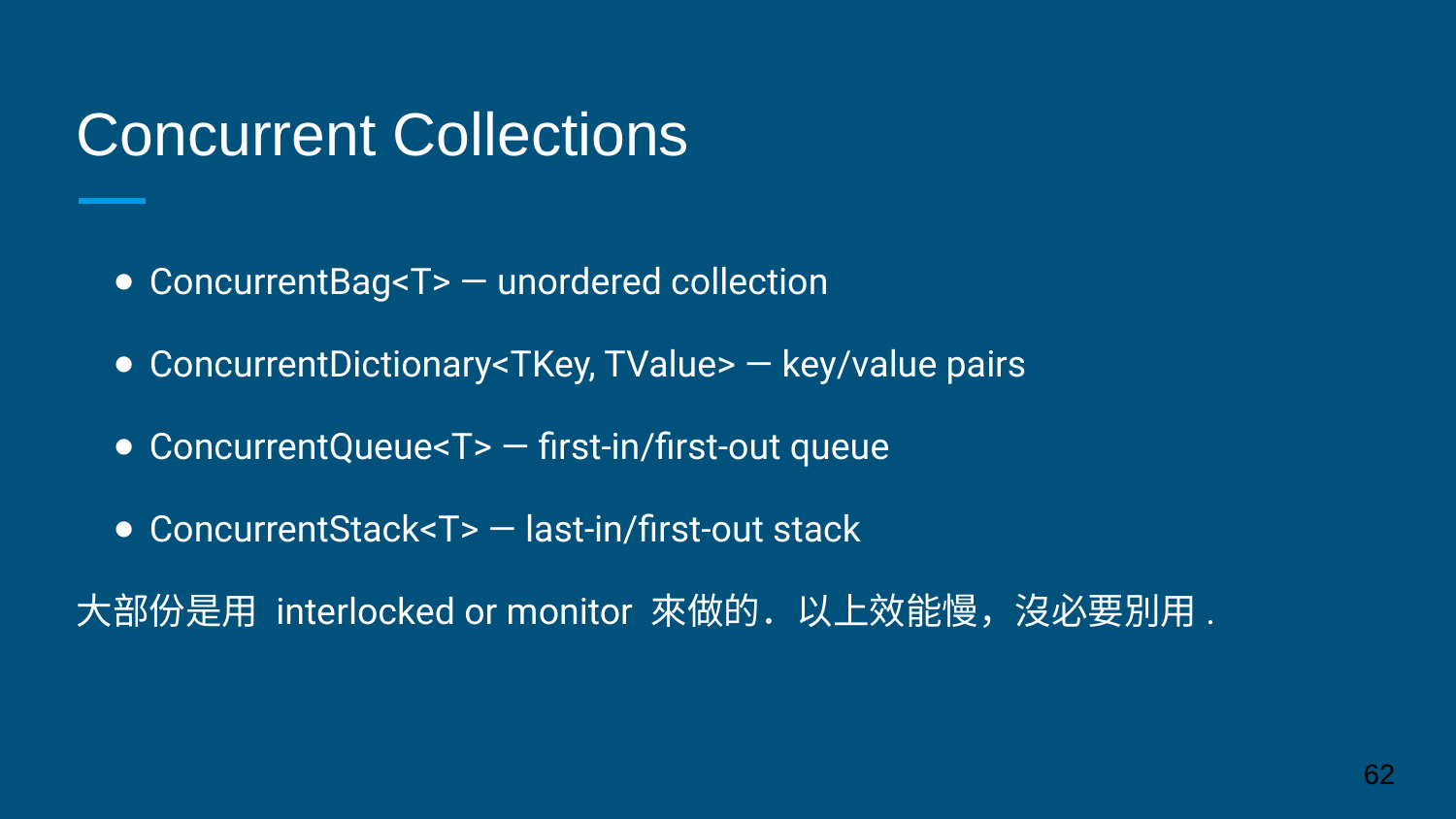

# Concurrent Collections
ConcurrentBag<T> — unordered collection
ConcurrentDictionary<TKey, TValue> — key/value pairs
ConcurrentQueue<T> — first-in/first-out queue
ConcurrentStack<T> — last-in/first-out stack
大部份是用 interlocked or monitor 來做的．以上效能慢，沒必要別用.
62